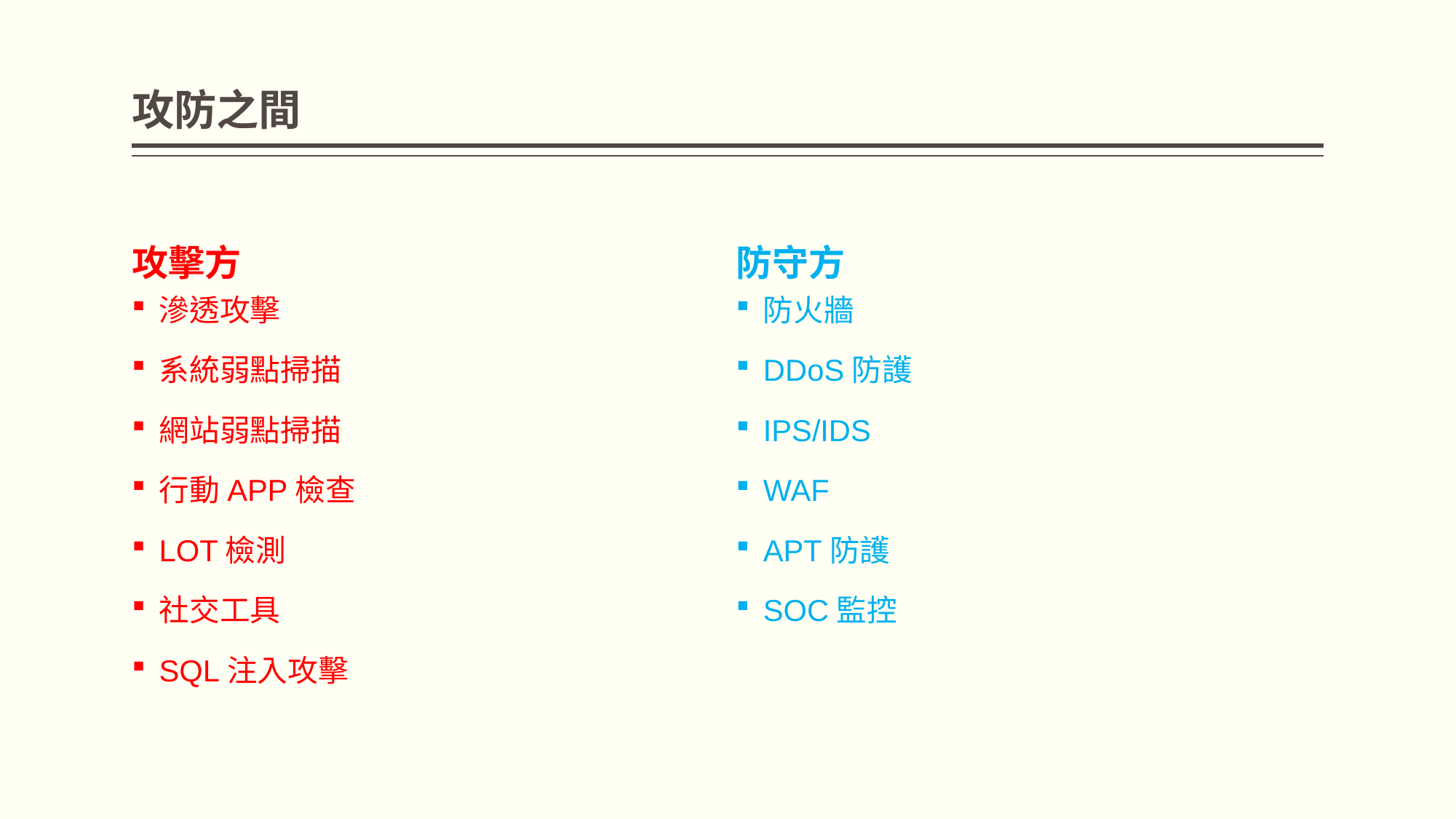

# 攻防之間
攻擊方
防守方
滲透攻擊
系統弱點掃描
網站弱點掃描
行動APP檢查
LOT檢測
社交工具
SQL注入攻擊
防火牆
DDoS防護
IPS/IDS
WAF
APT防護
SOC監控